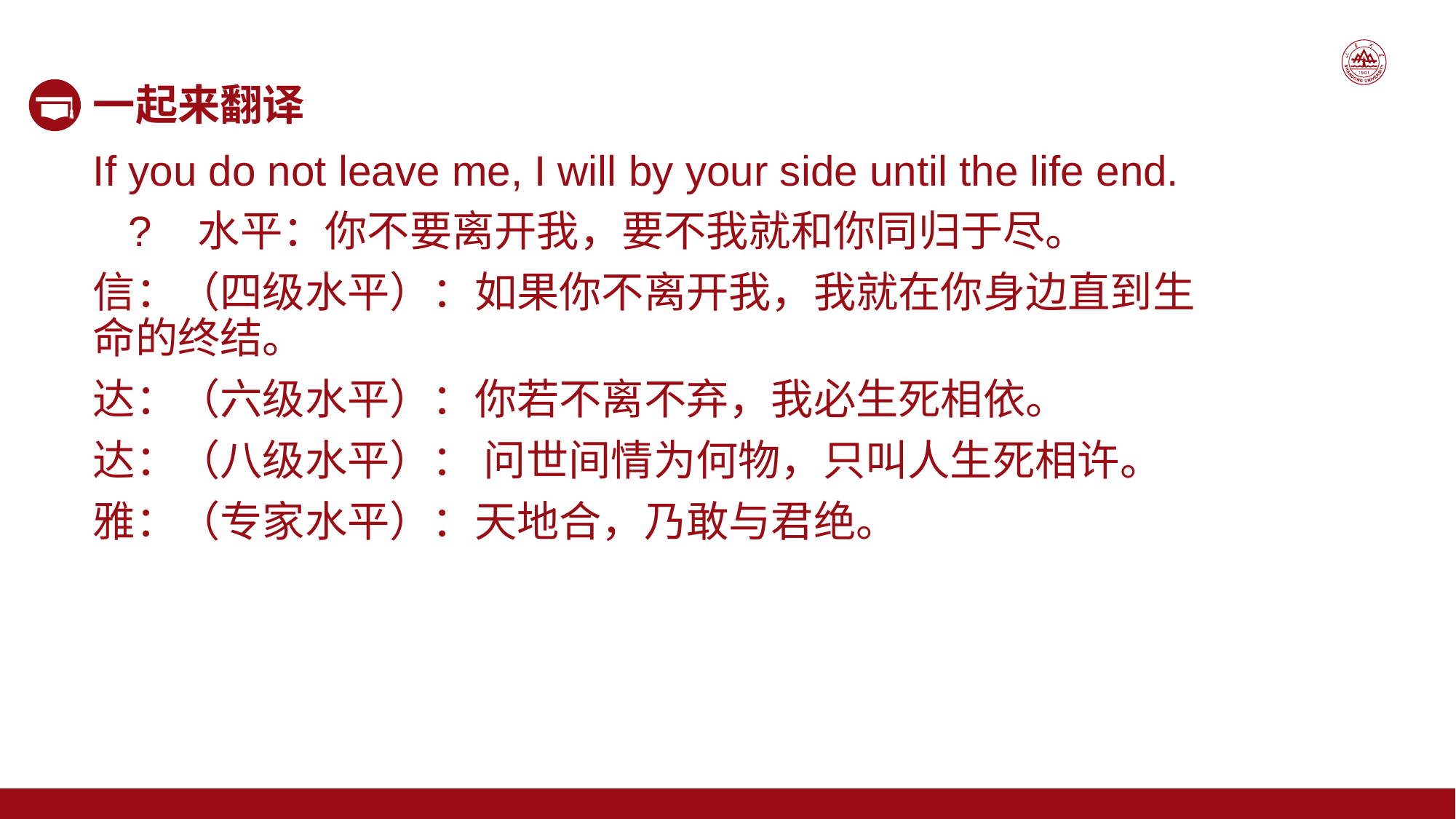

一起来翻译
If you do not leave me, I will by your side until the life end.
   ?   水平：你不要离开我，要不我就和你同归于尽。
信：（四级水平）：如果你不离开我，我就在你身边直到生命的终结。
达：（六级水平）：你若不离不弃，我必生死相依。
达：（八级水平）： 问世间情为何物，只叫人生死相许。
雅：（专家水平）：天地合，乃敢与君绝。